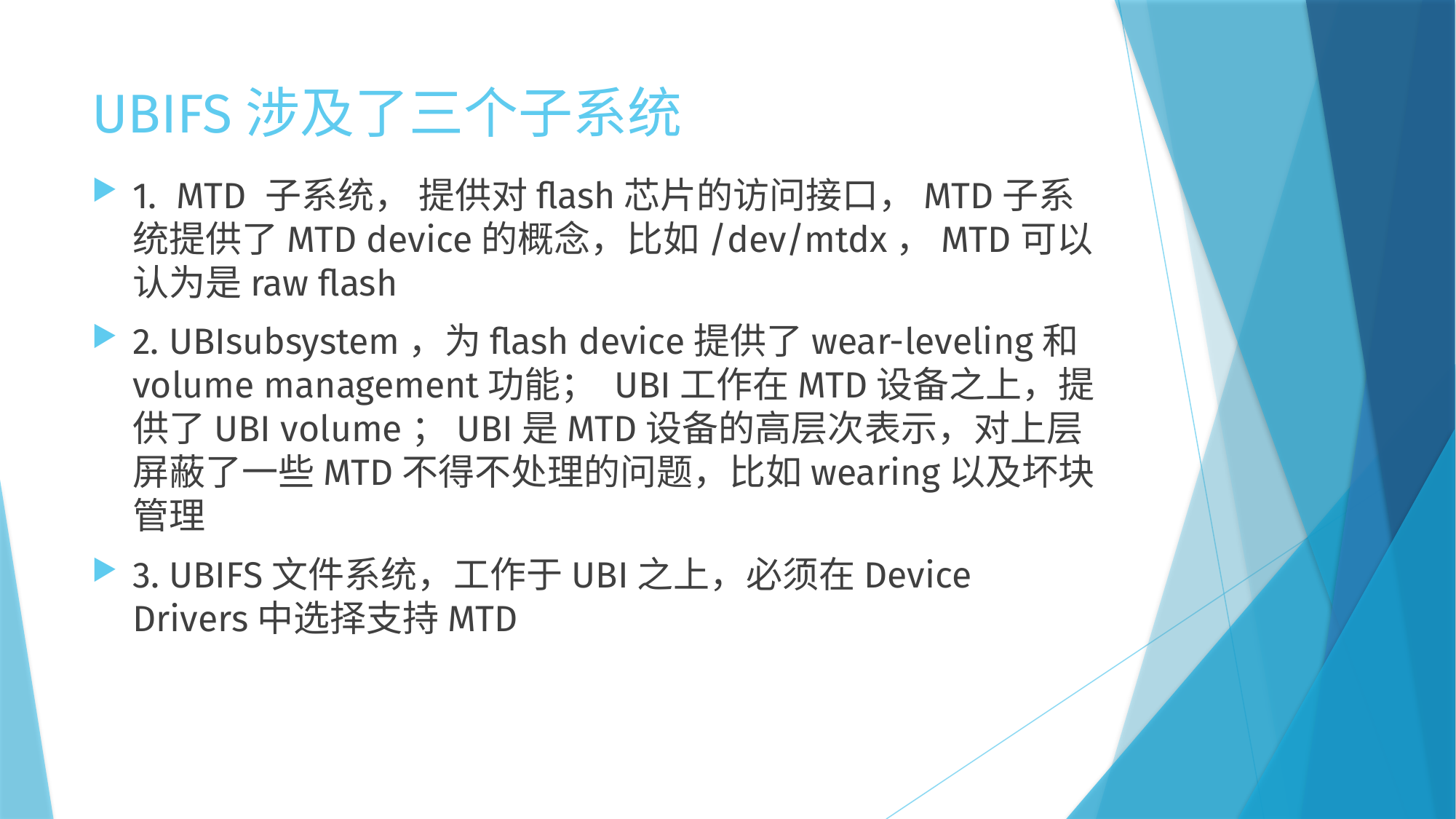

# UBIFS涉及了三个子系统
1.  MTD 子系统， 提供对flash芯片的访问接口，MTD子系统提供了MTD device的概念，比如/dev/mtdx，MTD可以认为是raw flash
2. UBIsubsystem，为flash device提供了wear-leveling和 volume management功能； UBI工作在MTD设备之上，提供了UBI volume；UBI是MTD设备的高层次表示，对上层屏蔽了一些MTD不得不处理的问题，比如wearing以及坏块管理
3. UBIFS文件系统，工作于UBI之上，必须在Device Drivers中选择支持MTD